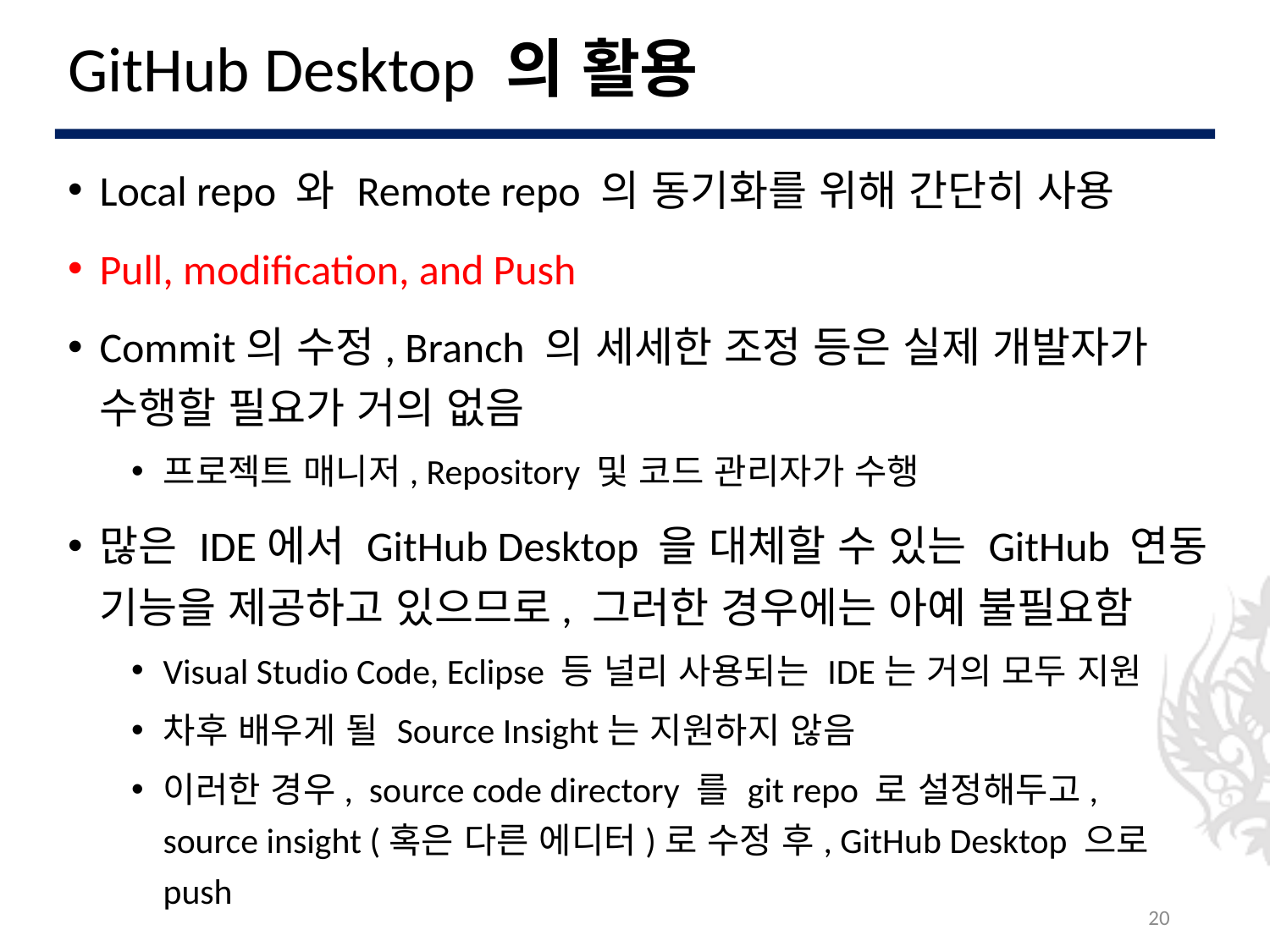

# GitHub Desktop 의 활용
Local repo 와 Remote repo 의 동기화를 위해 간단히 사용
Pull, modification, and Push
Commit의 수정, Branch 의 세세한 조정 등은 실제 개발자가
수행할 필요가 거의 없음
프로젝트 매니저, Repository 및 코드 관리자가 수행
많은 IDE에서 GitHub Desktop 을 대체할 수 있는 GitHub 연동
기능을 제공하고 있으므로, 그러한 경우에는 아예 불필요함
Visual Studio Code, Eclipse 등 널리 사용되는 IDE는 거의 모두 지원
차후 배우게 될 Source Insight는 지원하지 않음
이러한 경우,  source code directory 를 git repo 로 설정해두고,
source insight (혹은 다른 에디터)로 수정 후, GitHub Desktop 으로 push

20